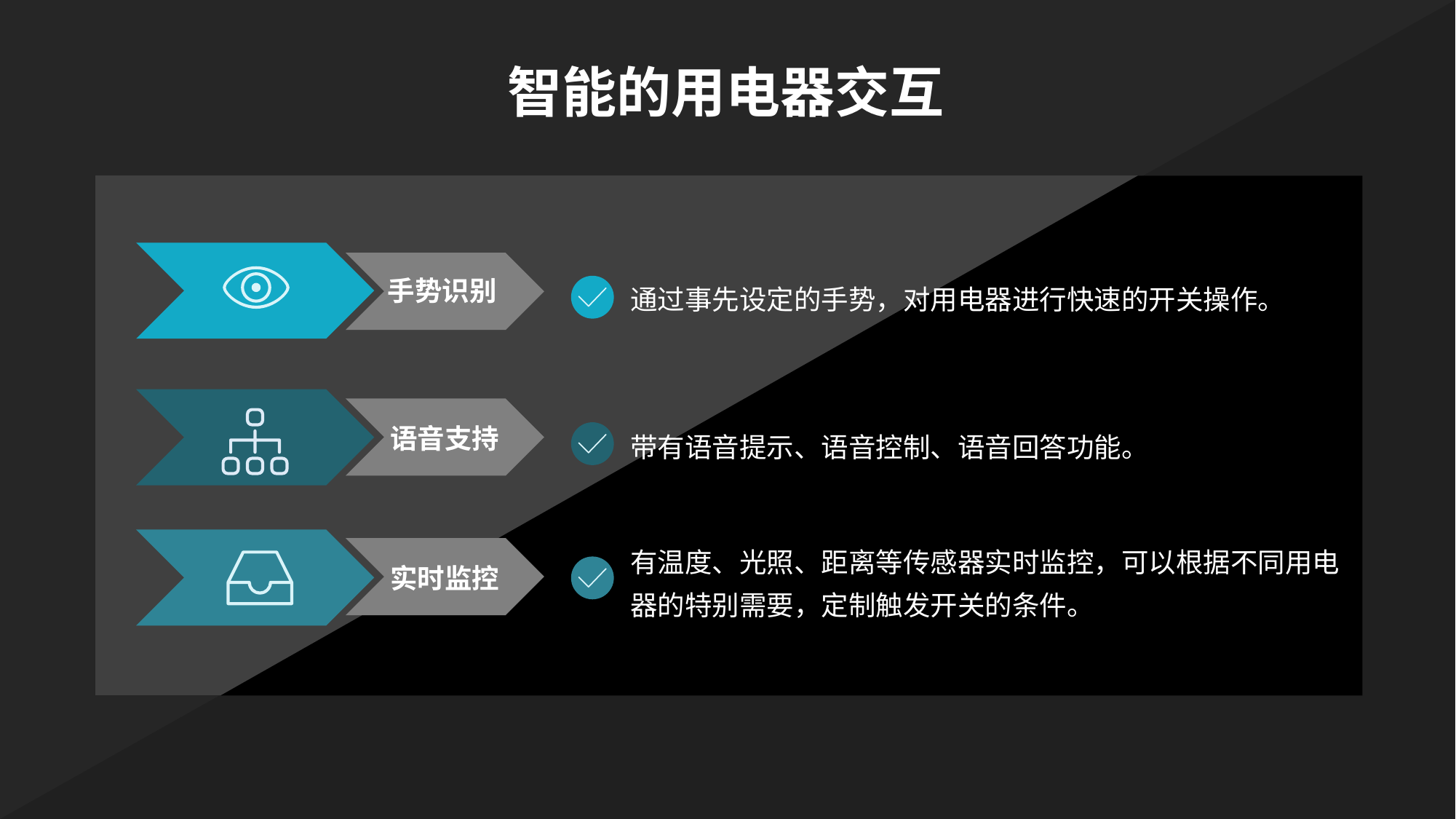

智能的用电器交互

通过事先设定的手势，对用电器进行快速的开关操作。
手势识别

带有语音提示、语音控制、语音回答功能。

语音支持

有温度、光照、距离等传感器实时监控，可以根据不同用电器的特别需要，定制触发开关的条件。

实时监控